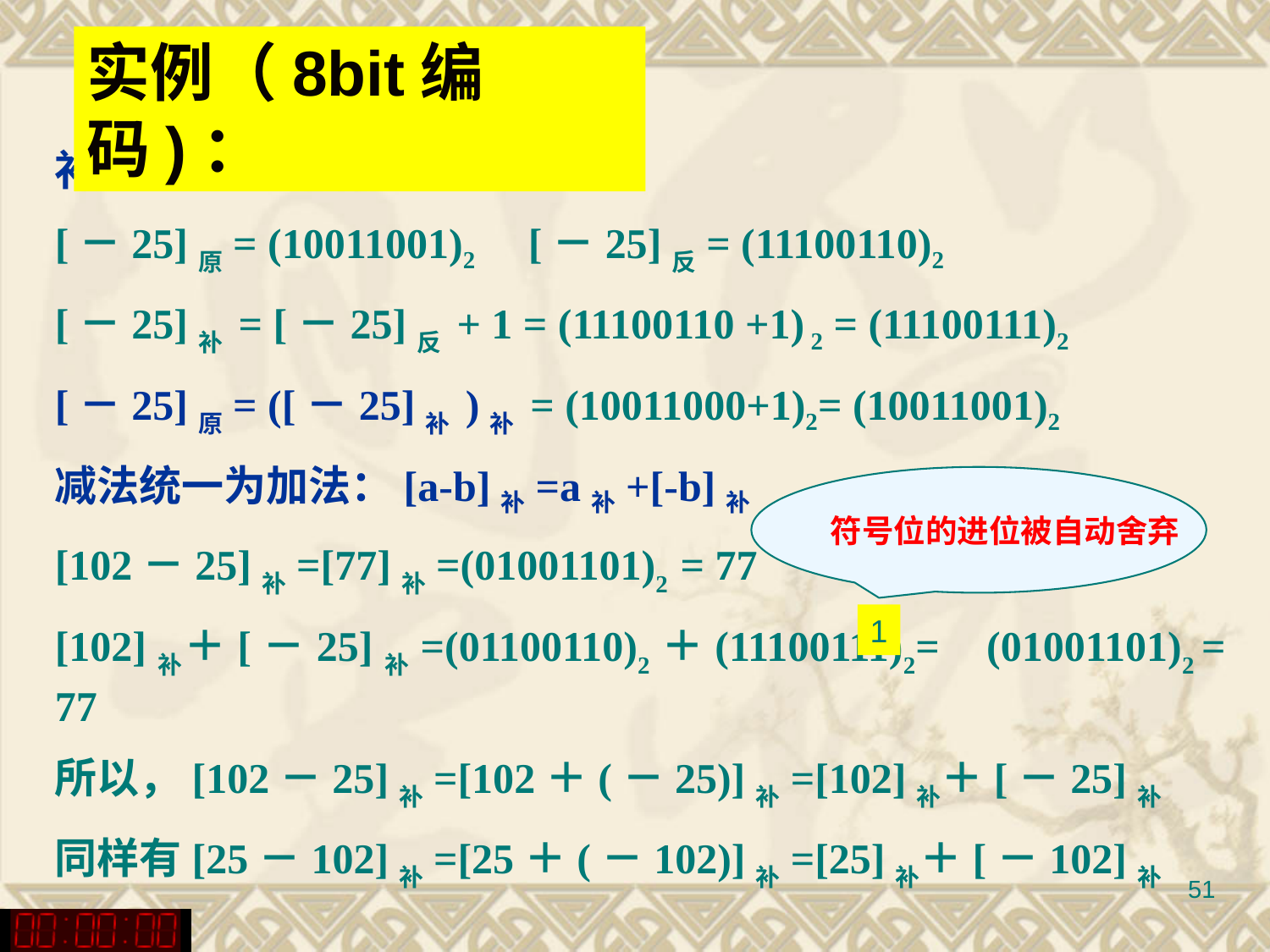

实例（8bit编码)：
补码可逆：
[－25]原= (10011001)2     [－25]反= (11100110)2
[－25]补 = [－25]反 + 1 = (11100110 +1) 2 = (11100111)2
[－25]原= ([－25]补 )补 = (10011000+1)2= (10011001)2
减法统一为加法：[a-b]补=a补+[-b]补
[102－25]补=[77]补=(01001101)2  = 77
[102]补＋[－25]补=(01100110)2＋(11100111)2=    (01001101)2 = 77
所以，[102－25]补=[102＋(－25)]补=[102]补＋[－25]补
同样有[25－102]补=[25＋(－102)]补=[25]补＋[－102]补
符号位的进位被自动舍弃
1
51